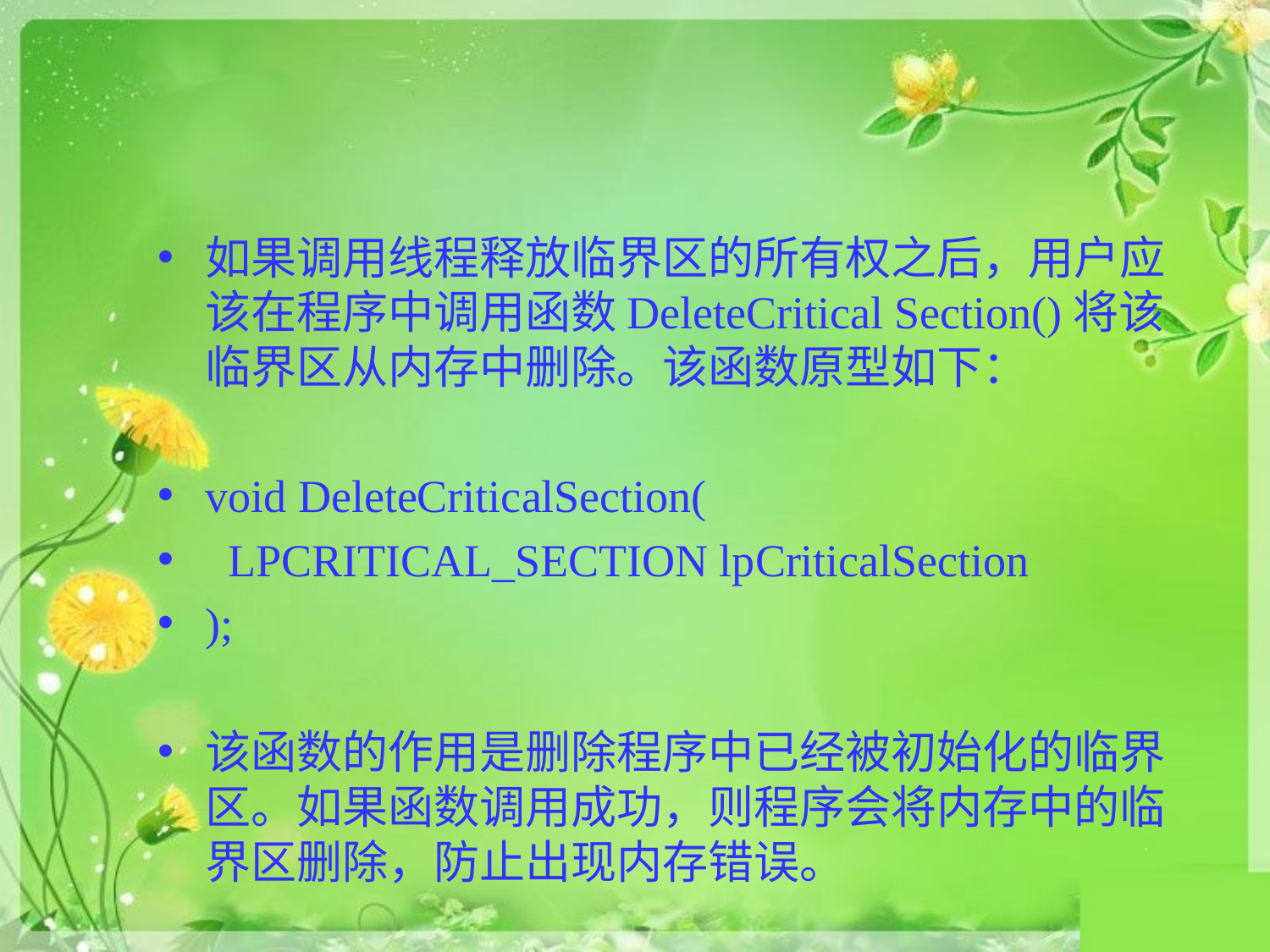

#
如果调用线程释放临界区的所有权之后，用户应该在程序中调用函数DeleteCritical Section()将该临界区从内存中删除。该函数原型如下：

void DeleteCriticalSection(
  LPCRITICAL_SECTION lpCriticalSection
);

该函数的作用是删除程序中已经被初始化的临界区。如果函数调用成功，则程序会将内存中的临界区删除，防止出现内存错误。